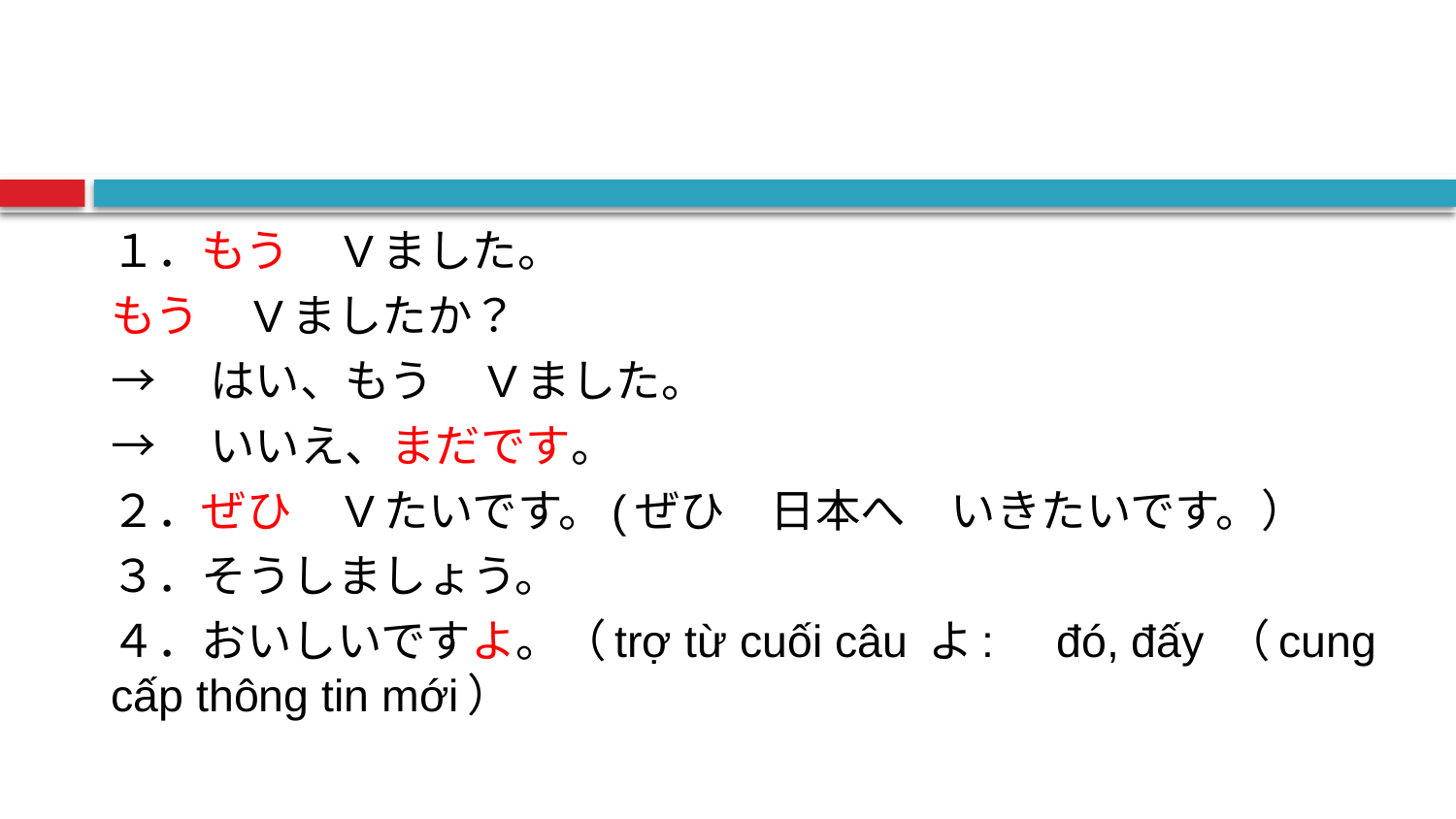

#
１．もう　Vました。
もう　Vましたか？
→　はい、もう　Vました。
→　いいえ、まだです。
２．ぜひ　Vたいです。(ぜひ　日本へ　いきたいです。）
３．そうしましょう。
４．おいしいですよ。（trợ từ cuối câu よ:　đó, đấy （cung cấp thông tin mới）